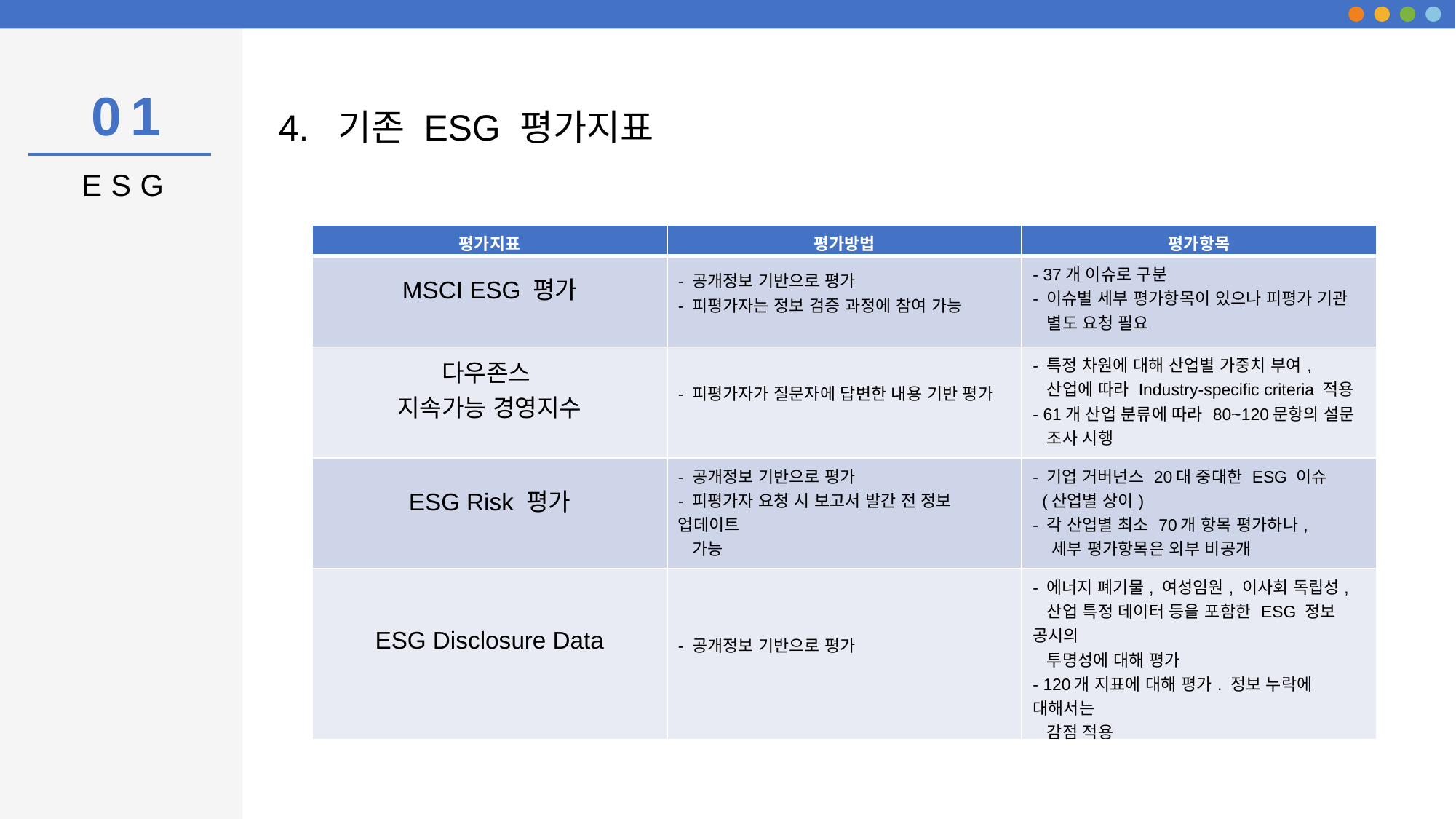

01
4.  기존 ESG 평가지표
ESG
| 평가지표 | 평가방법 | 평가항목 |
| --- | --- | --- |
| MSCI ESG 평가 | - 공개정보 기반으로 평가 - 피평가자는 정보 검증 과정에 참여 가능 | - 37개 이슈로 구분 - 이슈별 세부 평가항목이 있으나 피평가 기관 별도 요청 필요 |
| 다우존스 지속가능 경영지수 | - 피평가자가 질문자에 답변한 내용 기반 평가 | - 특정 차원에 대해 산업별 가중치 부여, 산업에 따라 Industry-specific criteria 적용 - 61개 산업 분류에 따라 80~120문항의 설문 조사 시행 |
| ESG Risk 평가 | - 공개정보 기반으로 평가 - 피평가자 요청 시 보고서 발간 전 정보 업데이트 가능 | - 기업 거버넌스 20대 중대한 ESG 이슈 (산업별 상이) - 각 산업별 최소 70개 항목 평가하나, 세부 평가항목은 외부 비공개 |
| ESG Disclosure Data | - 공개정보 기반으로 평가 | - 에너지 폐기물, 여성임원, 이사회 독립성, 산업 특정 데이터 등을 포함한 ESG 정보 공시의 투명성에 대해 평가 - 120개 지표에 대해 평가. 정보 누락에 대해서는 감점 적용 |